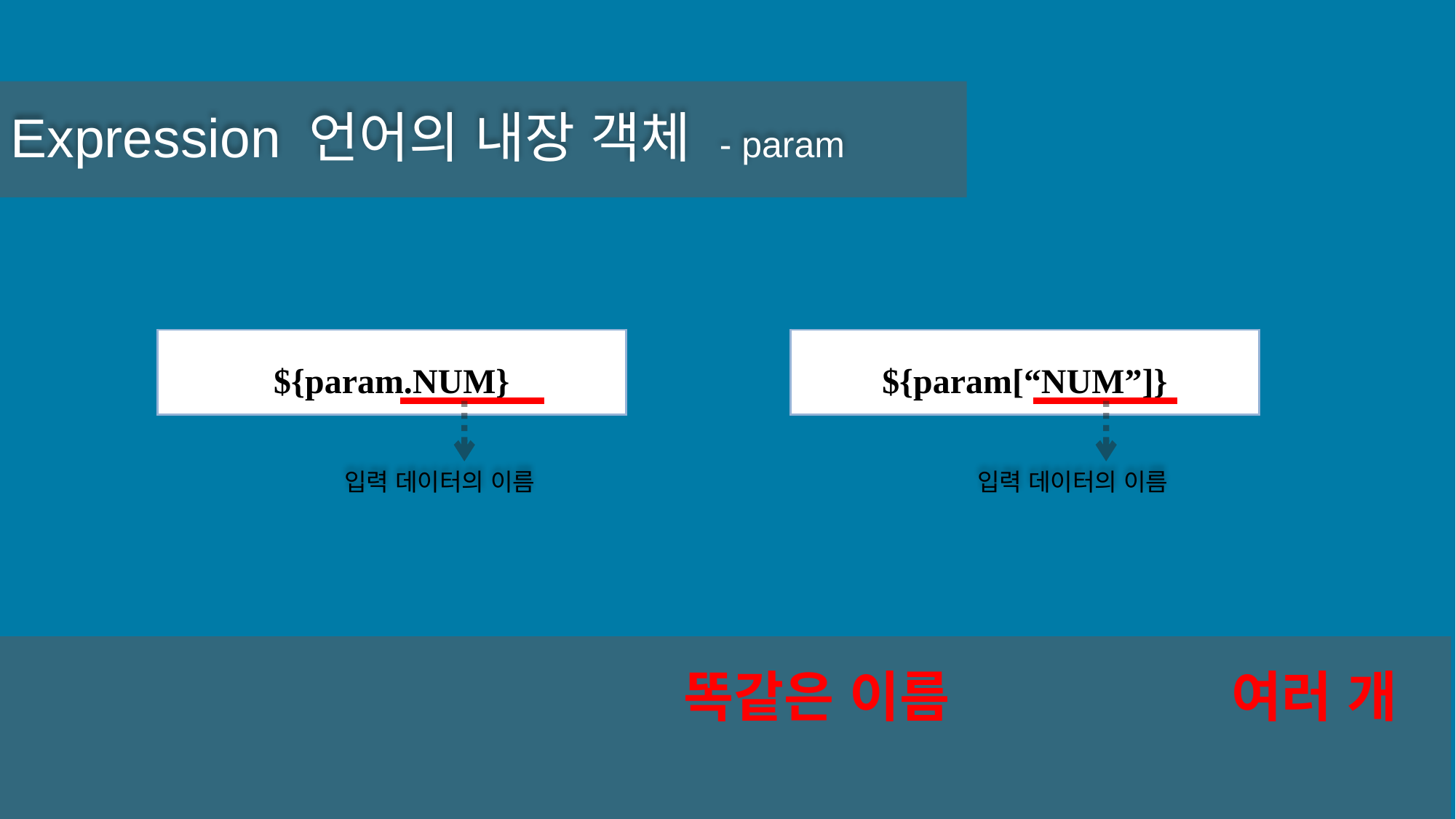

Expression 언어의 내장 객체 - param
| ${param.NUM} |
| --- |
| ${param[“NUM”]} |
| --- |
입력 데이터의 이름
입력 데이터의 이름
<FORM> 엘리먼트를 통해 똑같은 이름의 데이터가 여러 개 입력되는 경우는?